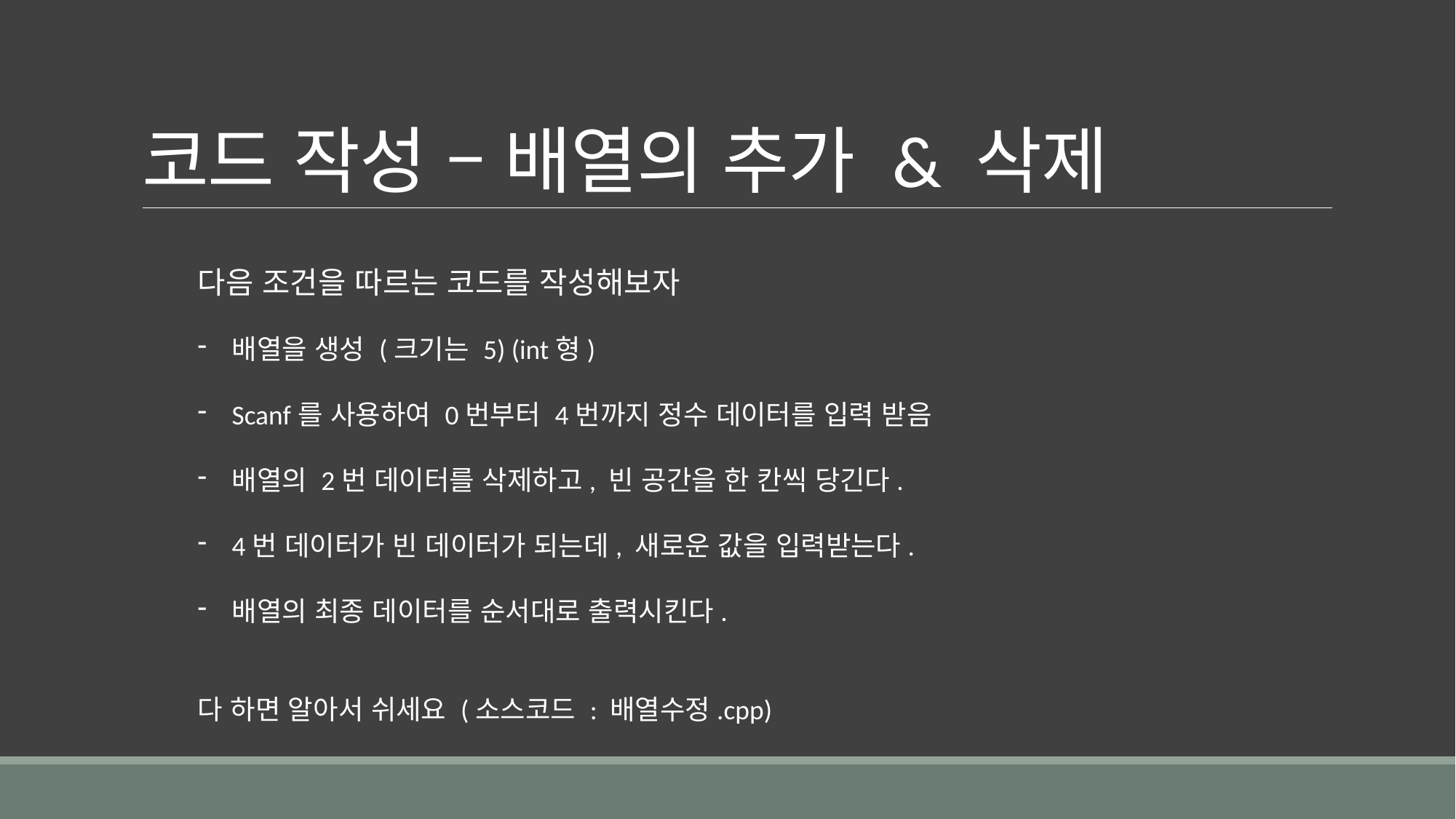

# 코드 작성 – 배열의 추가 & 삭제
다음 조건을 따르는 코드를 작성해보자

배열을 생성 (크기는 5) (int형)

Scanf를 사용하여 0번부터 4번까지 정수 데이터를 입력 받음

배열의 2번 데이터를 삭제하고, 빈 공간을 한 칸씩 당긴다.

4번 데이터가 빈 데이터가 되는데, 새로운 값을 입력받는다.

배열의 최종 데이터를 순서대로 출력시킨다.

다 하면 알아서 쉬세요 (소스코드 : 배열수정.cpp)